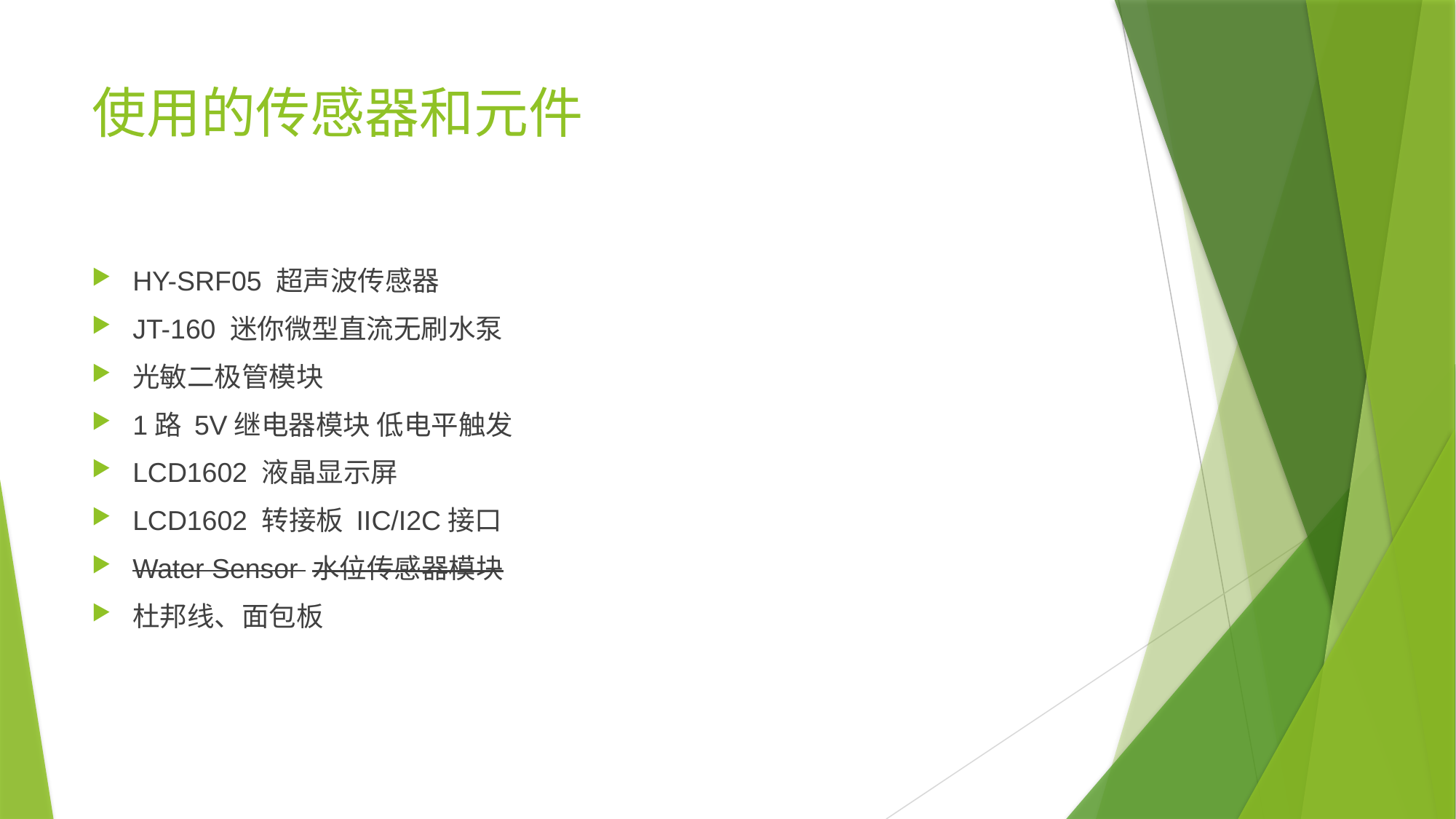

# 使用的传感器和元件
HY-SRF05 超声波传感器
JT-160 迷你微型直流无刷水泵
光敏二极管模块
1路 5V继电器模块 低电平触发
LCD1602 液晶显示屏
LCD1602 转接板 IIC/I2C接口
Water Sensor 水位传感器模块
杜邦线、面包板